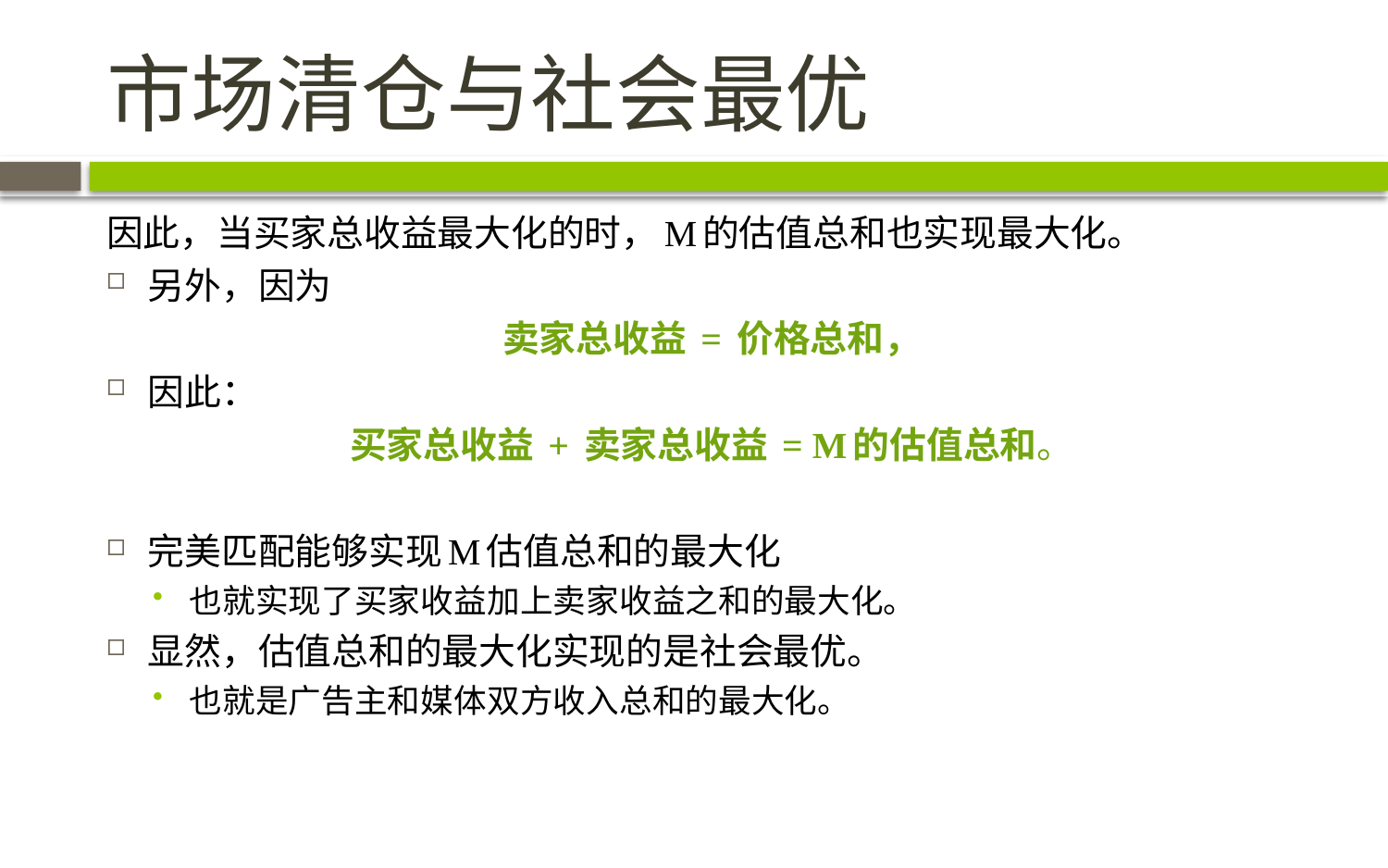

# 市场清仓与社会最优
因此，当买家总收益最大化的时，M的估值总和也实现最大化。
另外，因为
卖家总收益 = 价格总和，
因此：
买家总收益 + 卖家总收益 = M的估值总和。

完美匹配能够实现M估值总和的最大化
也就实现了买家收益加上卖家收益之和的最大化。
显然，估值总和的最大化实现的是社会最优。
也就是广告主和媒体双方收入总和的最大化。